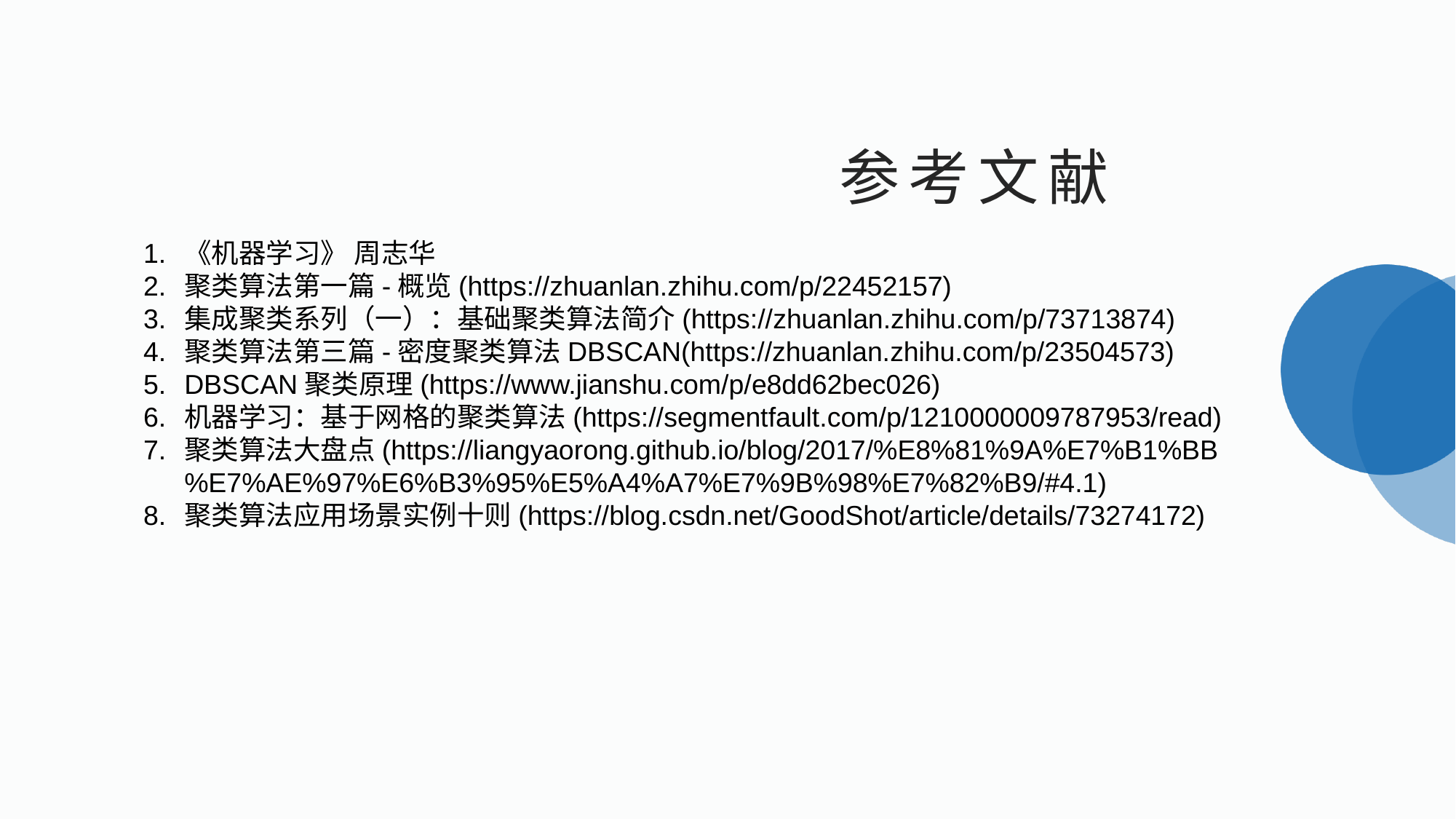

参考文献
《机器学习》 周志华
聚类算法第一篇-概览(https://zhuanlan.zhihu.com/p/22452157)
集成聚类系列（一）：基础聚类算法简介(https://zhuanlan.zhihu.com/p/73713874)
聚类算法第三篇-密度聚类算法DBSCAN(https://zhuanlan.zhihu.com/p/23504573)
DBSCAN聚类原理(https://www.jianshu.com/p/e8dd62bec026)
机器学习：基于网格的聚类算法(https://segmentfault.com/p/1210000009787953/read)
聚类算法大盘点(https://liangyaorong.github.io/blog/2017/%E8%81%9A%E7%B1%BB%E7%AE%97%E6%B3%95%E5%A4%A7%E7%9B%98%E7%82%B9/#4.1)
聚类算法应用场景实例十则(https://blog.csdn.net/GoodShot/article/details/73274172)